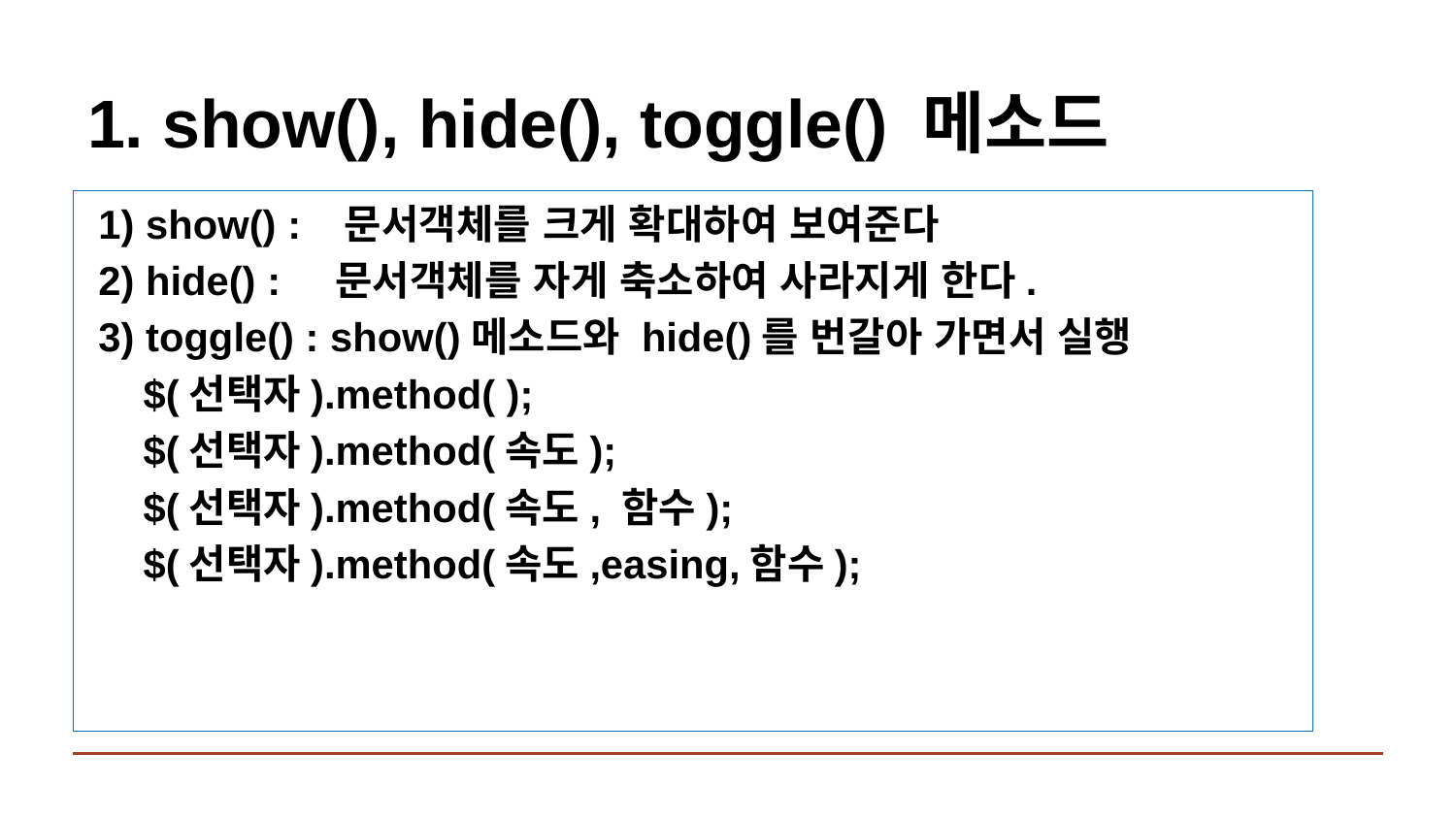

# 1. show(), hide(), toggle() 메소드
 1) show() :   문서객체를 크게 확대하여 보여준다
 2) hide() :    문서객체를 자게 축소하여 사라지게 한다.
 3) toggle() : show()메소드와 hide()를 번갈아 가면서 실행
     $(선택자).method( );
     $(선택자).method(속도);
     $(선택자).method(속도, 함수);
     $(선택자).method(속도,easing,함수);